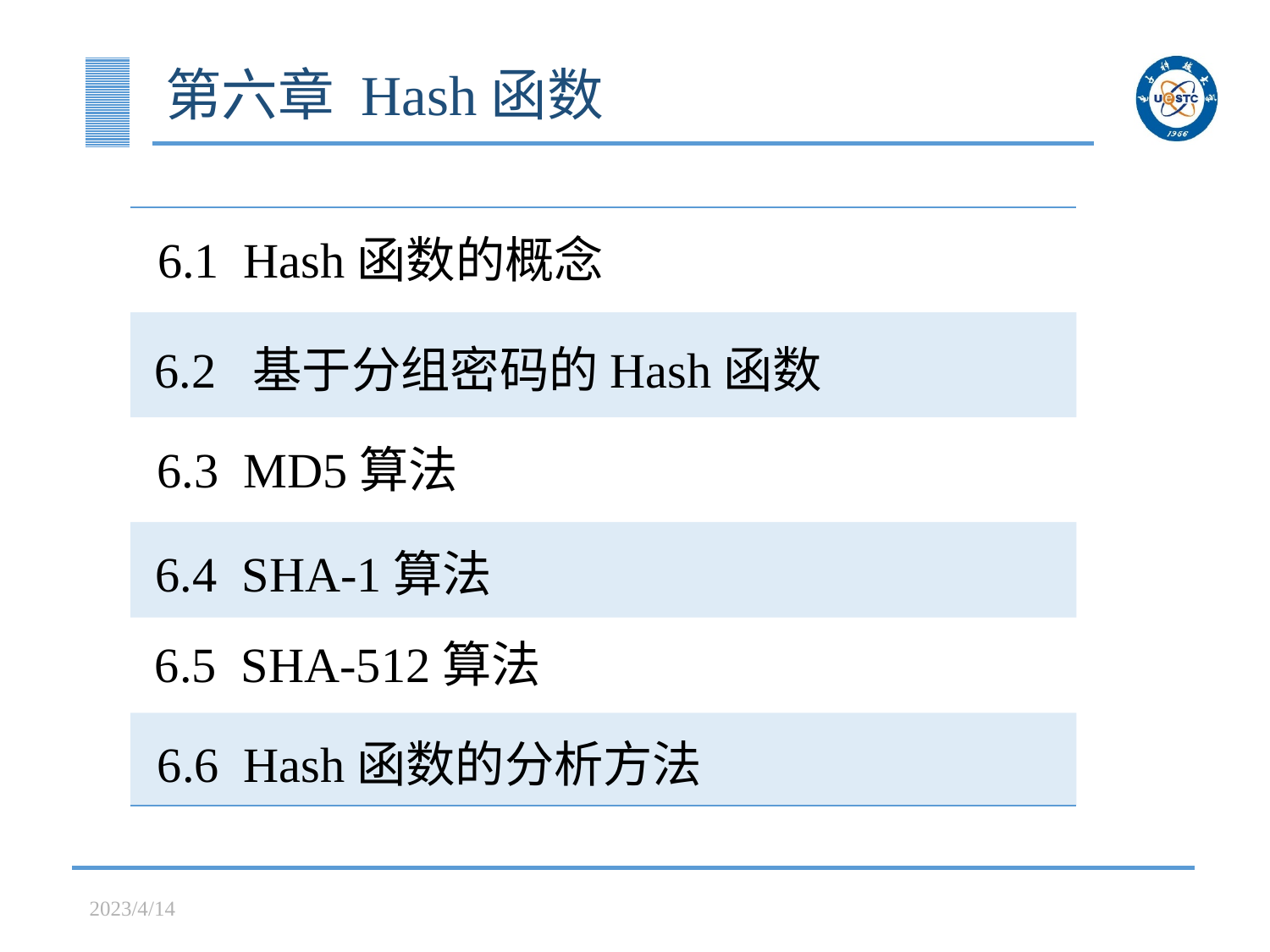

# 第六章 Hash函数
|  |
| --- |
|  |
|  |
|  |
|  |
|  |
6.1  Hash函数的概念
6.2  基于分组密码的Hash函数
6.3  MD5算法
6.4  SHA-1算法
6.5  SHA-512算法
6.6  Hash函数的分析方法
2023/4/14